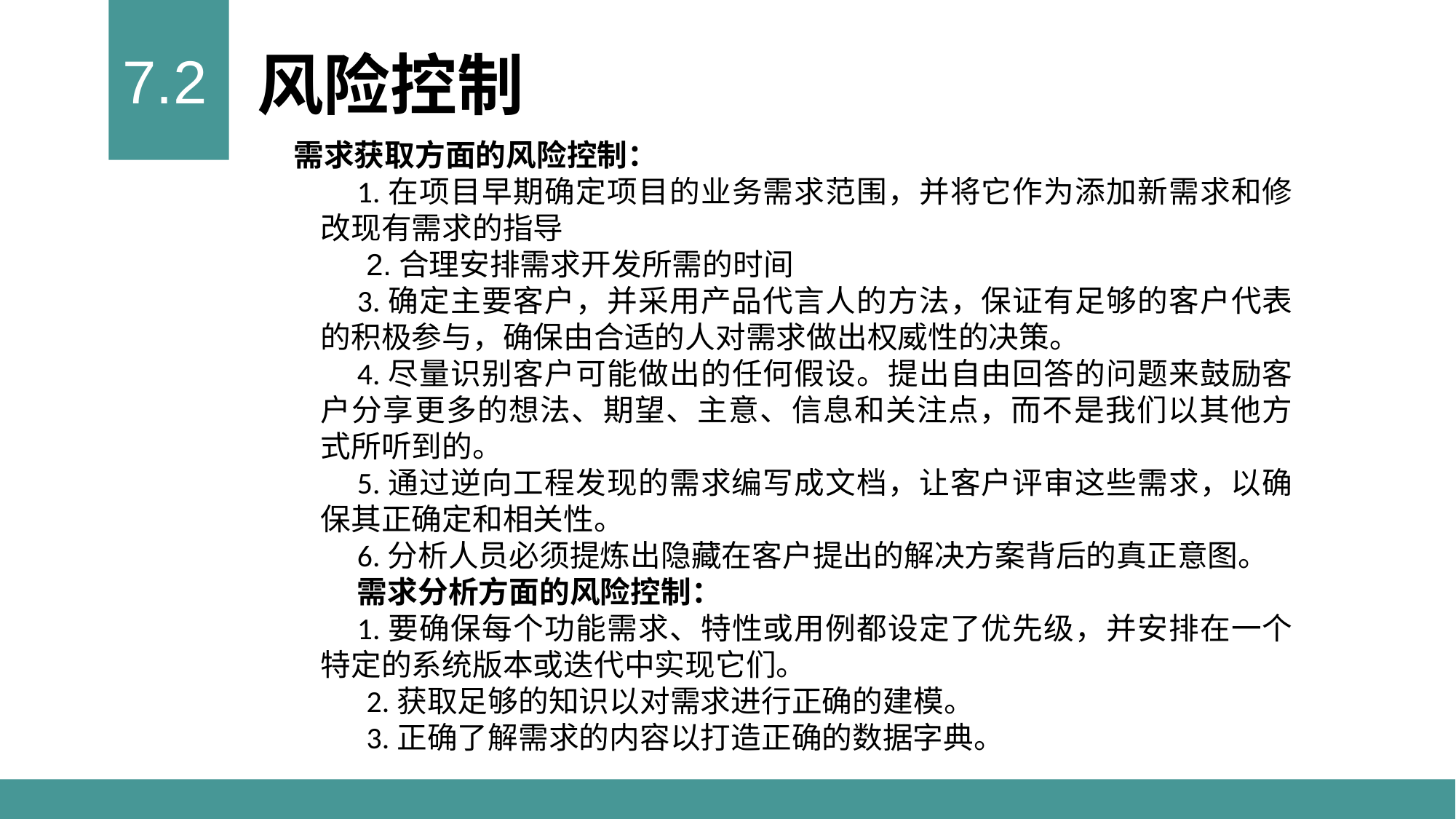

7.2
风险控制
需求获取方面的风险控制：
1.在项目早期确定项目的业务需求范围，并将它作为添加新需求和修改现有需求的指导
2.合理安排需求开发所需的时间
3.确定主要客户，并采用产品代言人的方法，保证有足够的客户代表的积极参与，确保由合适的人对需求做出权威性的决策。
4.尽量识别客户可能做出的任何假设。提出自由回答的问题来鼓励客户分享更多的想法、期望、主意、信息和关注点，而不是我们以其他方式所听到的。
5.通过逆向工程发现的需求编写成文档，让客户评审这些需求，以确保其正确定和相关性。
6.分析人员必须提炼出隐藏在客户提出的解决方案背后的真正意图。
需求分析方面的风险控制：
1.要确保每个功能需求、特性或用例都设定了优先级，并安排在一个特定的系统版本或迭代中实现它们。
2.获取足够的知识以对需求进行正确的建模。
3.正确了解需求的内容以打造正确的数据字典。